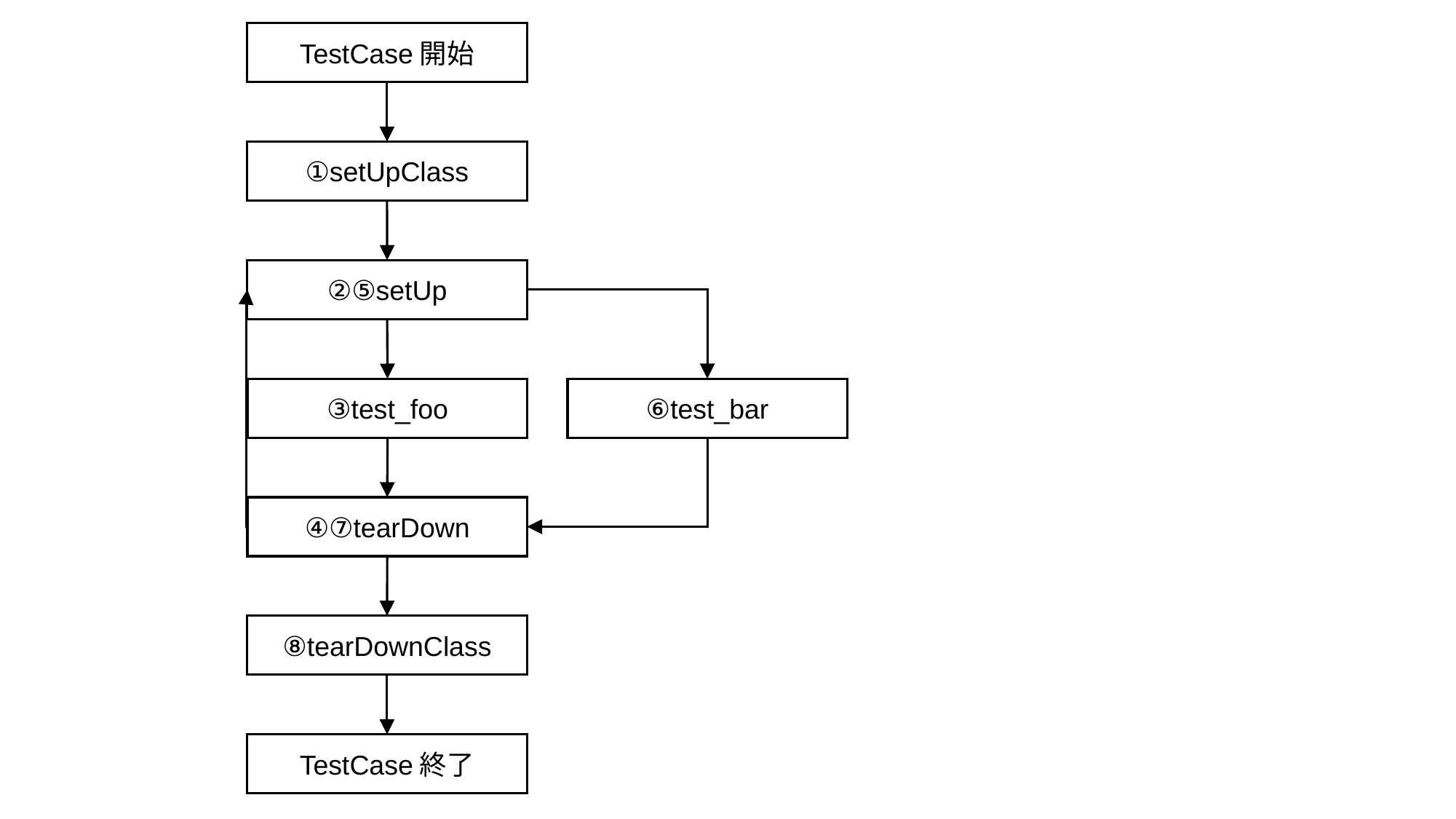

TestCase開始
①setUpClass
②⑤setUp
③test_foo
⑥test_bar
④⑦tearDown
⑧tearDownClass
TestCase終了